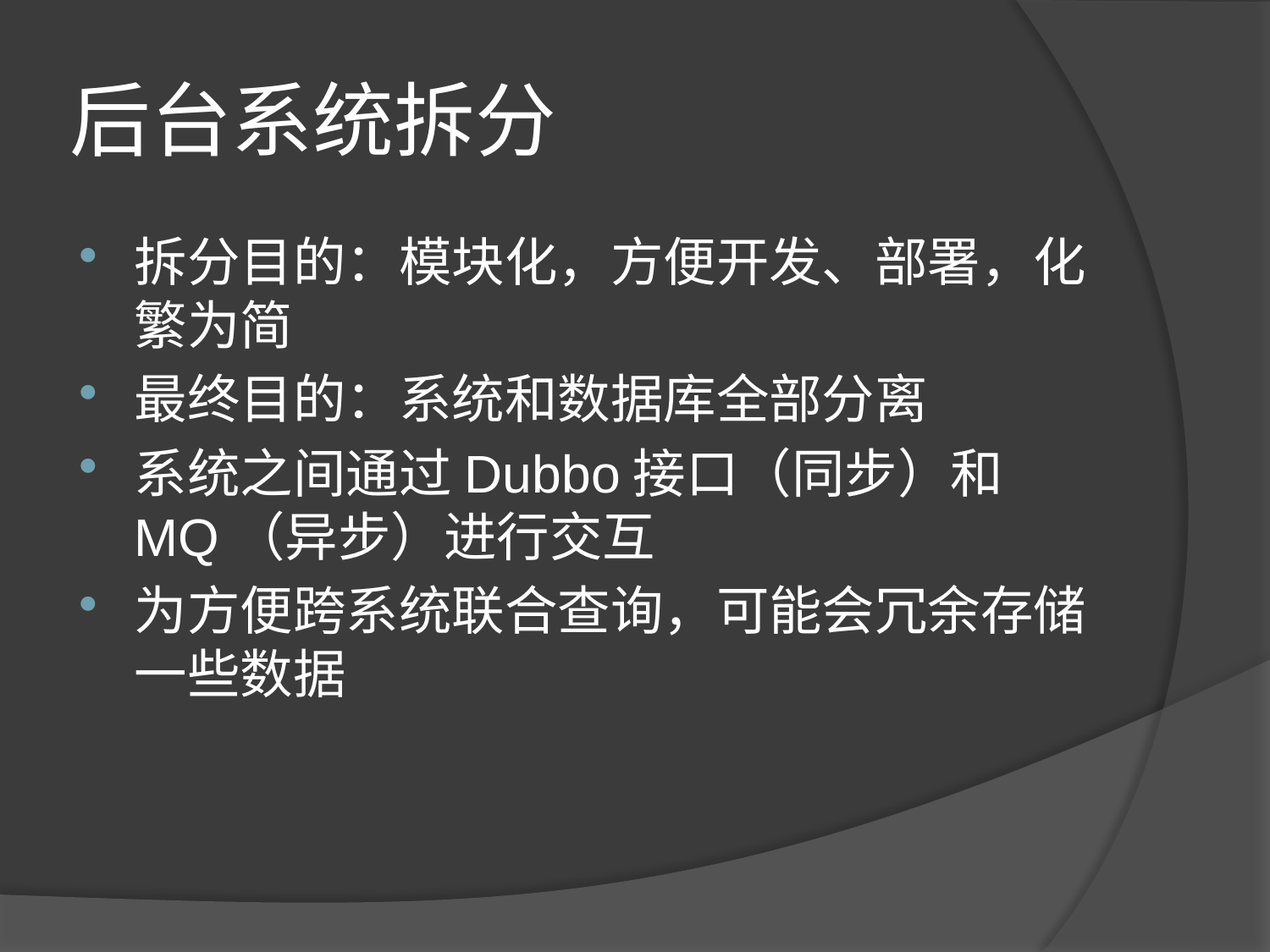

# 后台系统拆分
拆分目的：模块化，方便开发、部署，化繁为简
最终目的：系统和数据库全部分离
系统之间通过Dubbo接口（同步）和MQ（异步）进行交互
为方便跨系统联合查询，可能会冗余存储一些数据